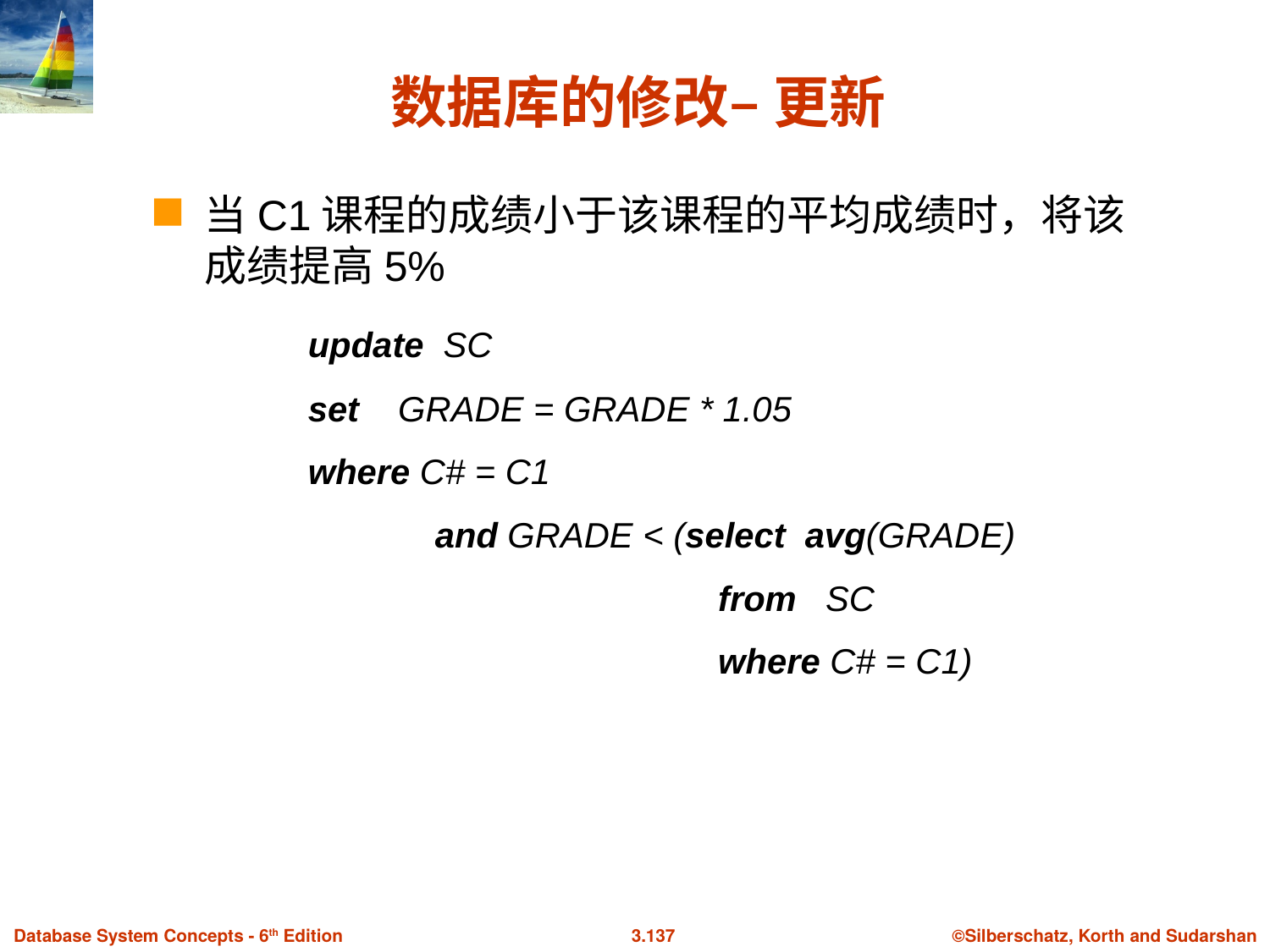

# 数据库的修改– 更新
当C1课程的成绩小于该课程的平均成绩时，将该成绩提高5%
	update  SC
	set    GRADE = GRADE * 1.05
	where C# = C1
		and GRADE < (select  avg(GRADE)
				   from   SC
				   where C# = C1)